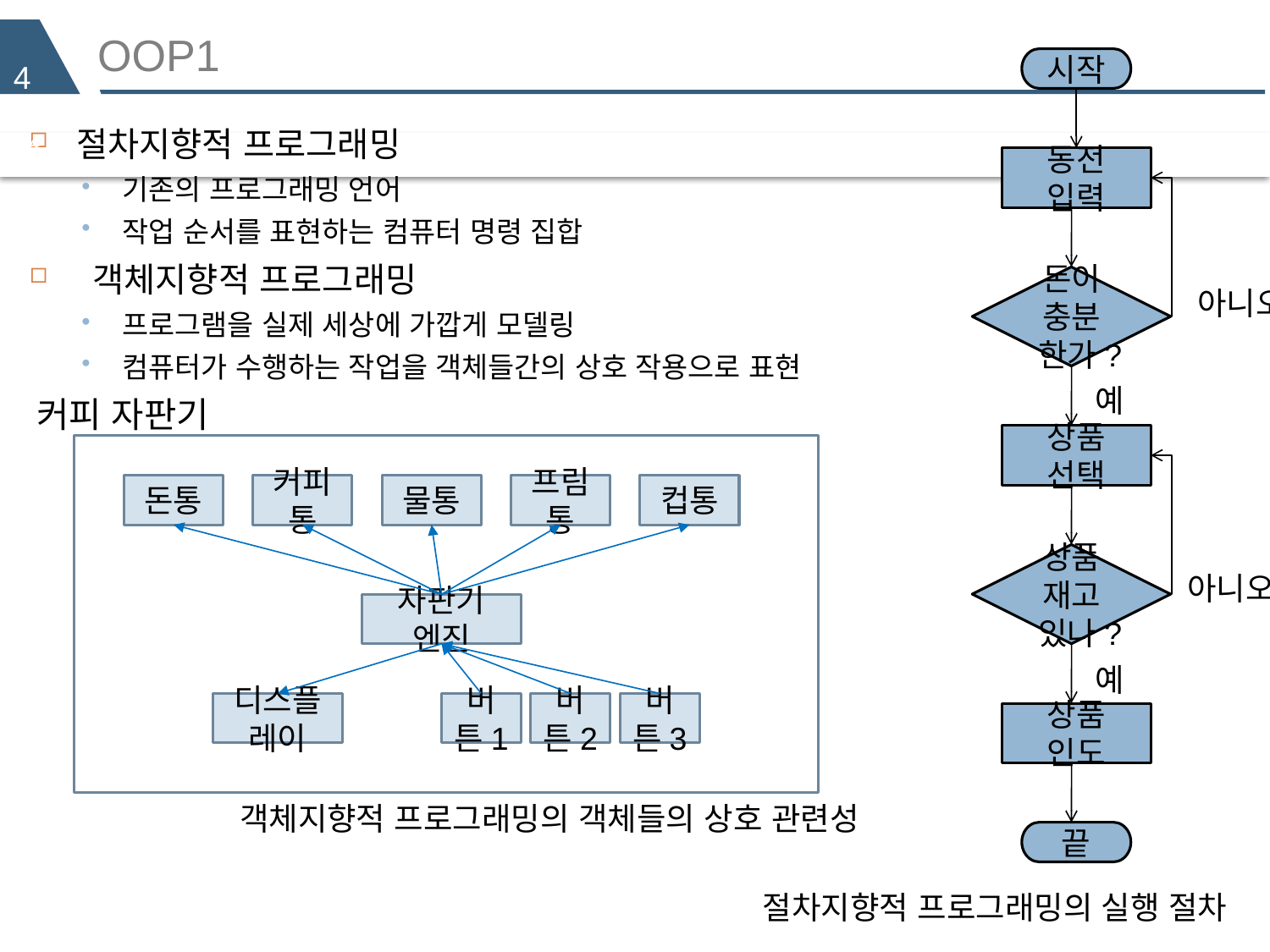

# OOP1
시작
4
절차지향적 프로그래밍
기존의 프로그래밍 언어
작업 순서를 표현하는 컴퓨터 명령 집합
 객체지향적 프로그래밍
프로그램을 실제 세상에 가깝게 모델링
컴퓨터가 수행하는 작업을 객체들간의 상호 작용으로 표현

4
동전 입력
돈이 충분한가?
아니오
예
커피 자판기
상품 선택

돈통
커피통
물통
프림통
컵통
상품재고 있나?
아니오
자판기 엔진
예
디스플레이
버튼1
버튼2
버튼3
상품 인도
객체지향적 프로그래밍의 객체들의 상호 관련성
끝
절차지향적 프로그래밍의 실행 절차